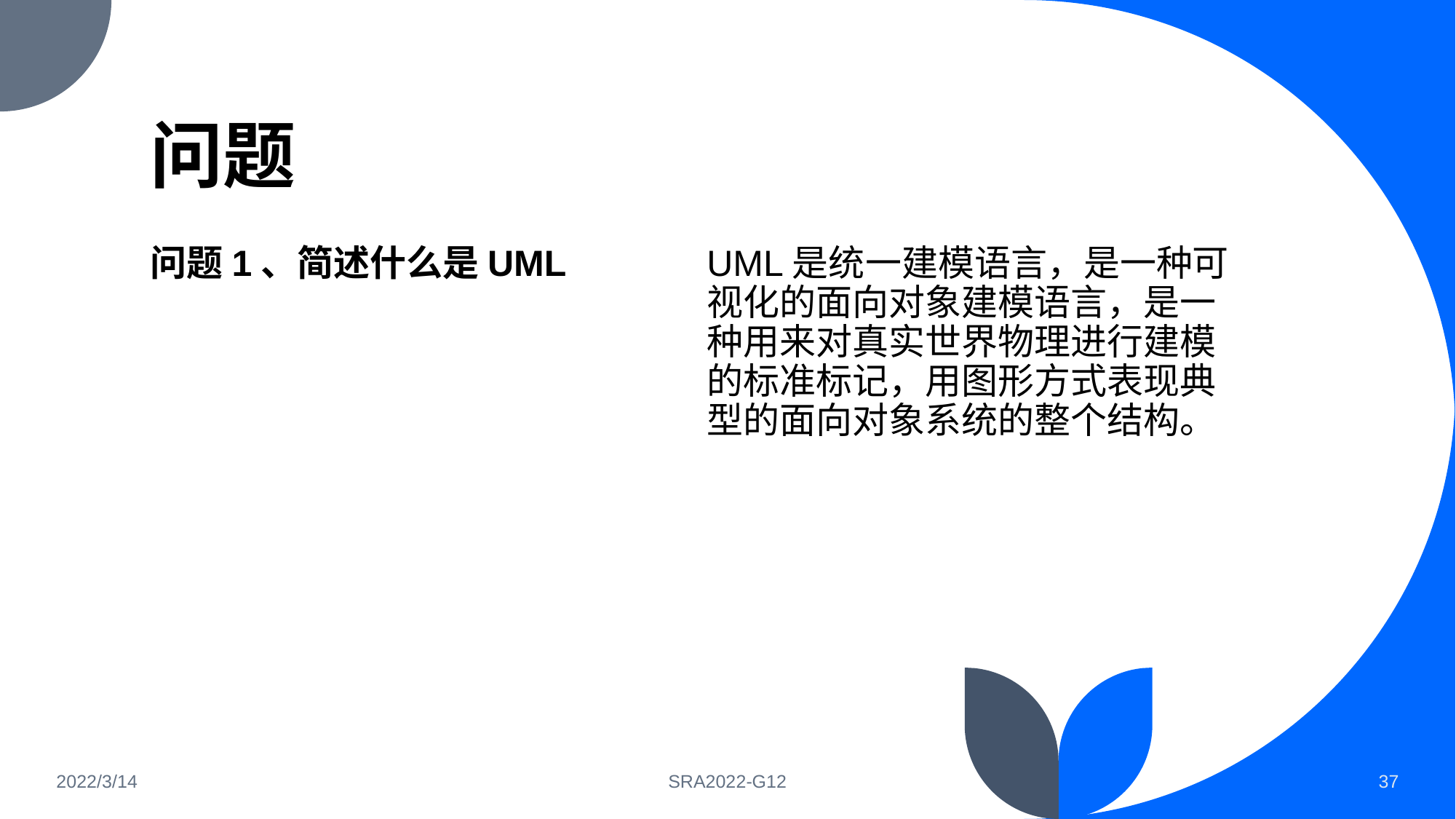

# 问题
问题1、简述什么是UML
UML是统一建模语言，是一种可视化的面向对象建模语言，是一种用来对真实世界物理进行建模的标准标记，用图形方式表现典型的面向对象系统的整个结构。
2022/3/14
SRA2022-G12
37